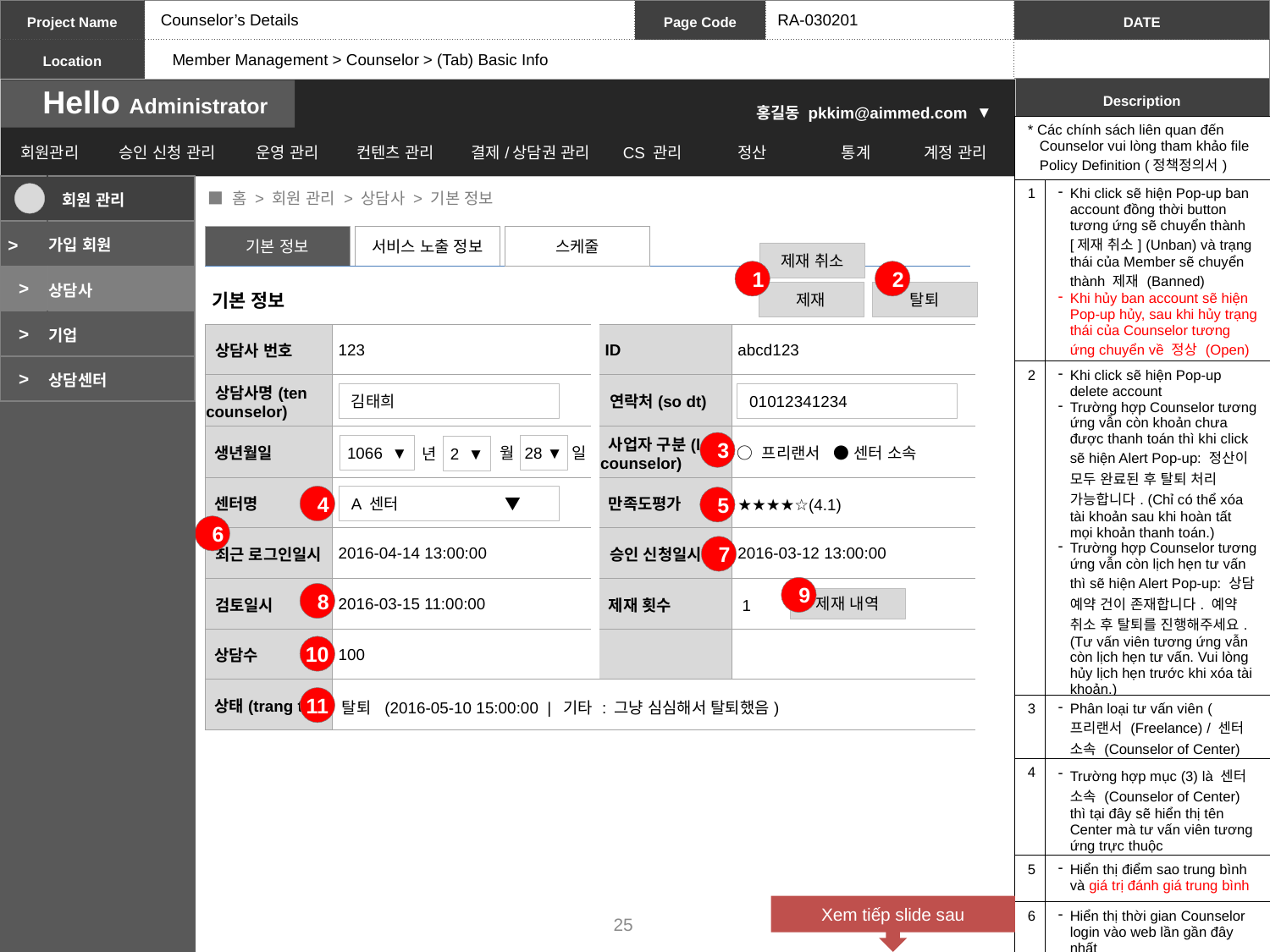

Counselor’s Details
RA-030201
Member Management > Counselor > (Tab) Basic Info
| \* Các chính sách liên quan đến Counselor vui lòng tham khảo file Policy Definition (정책정의서) |  |
| --- | --- |
| 1 | Khi click sẽ hiện Pop-up ban account đồng thời button tương ứng sẽ chuyển thành [제재 취소] (Unban) và trạng thái của Member sẽ chuyển thành 제재 (Banned) Khi hủy ban account sẽ hiện Pop-up hủy, sau khi hủy trạng thái của Counselor tương ứng chuyển về 정상 (Open) |
| 2 | Khi click sẽ hiện Pop-up delete account Trường hợp Counselor tương ứng vẫn còn khoản chưa được thanh toán thì khi click sẽ hiện Alert Pop-up: 정산이 모두 완료된 후 탈퇴 처리 가능합니다. (Chỉ có thể xóa tài khoản sau khi hoàn tất mọi khoản thanh toán.) Trường hợp Counselor tương ứng vẫn còn lịch hẹn tư vấn thì sẽ hiện Alert Pop-up: 상담 예약 건이 존재합니다. 예약 취소 후 탈퇴를 진행해주세요. (Tư vấn viên tương ứng vẫn còn lịch hẹn tư vấn. Vui lòng hủy lịch hẹn trước khi xóa tài khoản.) |
| 3 | Phân loại tư vấn viên (프리랜서 (Freelance) / 센터 소속 (Counselor of Center) |
| 4 | Trường hợp mục (3) là 센터 소속 (Counselor of Center) thì tại đây sẽ hiển thị tên Center mà tư vấn viên tương ứng trực thuộc |
| 5 | Hiển thị điểm sao trung bình và giá trị đánh giá trung bình |
| 6 | Hiển thị thời gian Counselor login vào web lần gần đây nhất |
| 7 | Hiển thị thời gian Counselor gửi yêu cầu xét duyệt đăng ký tư vấn viên |
| 8 | Hiển thị thời gian Counselor được xét duyệt (kiểm tra) để trở thành tư vấn viên |
| 9 | Chỉ hiện thị button này trong trường hợp số lần bị ban account ≥1 Khi click vào button này sẽ hiện Pop-up Banned Details (제재 내역) |
| 10 | Hiển thị tổng số lần Counselor tương ứng bị ban account |
| 11 | Hiển thị trạng thái của tài khoản tương ứng trong số các trạng thái sau : 정상 (Open)/제재 (Banned)/노출중지 (Non-display on App)/탈퇴 (Withdrawal) - Trường hợp Counselor tự xóa tài khoản sẽ hiển thị lý do mà Counselor đó đã nhập khi xóa tài khoản |

|  | 회원 관리 |
| --- | --- |
| > | 가입 회원 |
| > | 상담사 |
| > | 기업 |
| > | 상담센터 |
   ■ 홈 > 회원 관리 > 상담사 > 기본 정보

기본 정보
서비스 노출 정보
스케줄
제재 취소
1
2
제재
탈퇴
기본 정보
| 상담사 번호 | 123 |  | ID | abcd123 |
| --- | --- | --- | --- | --- |
| 상담사명(ten counselor) |  |  | 연락처(so dt) |  |
| 생년월일 |  |  | 사업자 구분(loai counselor) | ○ 프리랜서 ● 센터 소속 |
| 센터명 |  |  | 만족도평가 | ★★★★☆(4.1) |
| 최근 로그인일시 | 2016-04-14 13:00:00 |  | 승인 신청일시 | 2016-03-12 13:00:00 |
| 검토일시 | 2016-03-15 11:00:00 |  | 제재 횟수 | 1 |
| 상담수 | 100 |  |  |  |
| 상태(trang thai) | 탈퇴 (2016-05-10 15:00:00 | 기타 : 그냥 심심해서 탈퇴했음) |  |  |  |
김태희
01012341234
3
1066  ▼
28 ▼
2  ▼
월
일
년
일
4
A 센터                        ▼
5
6
7
9
8
제재 내역
10
11
Xem tiếp slide sau
25